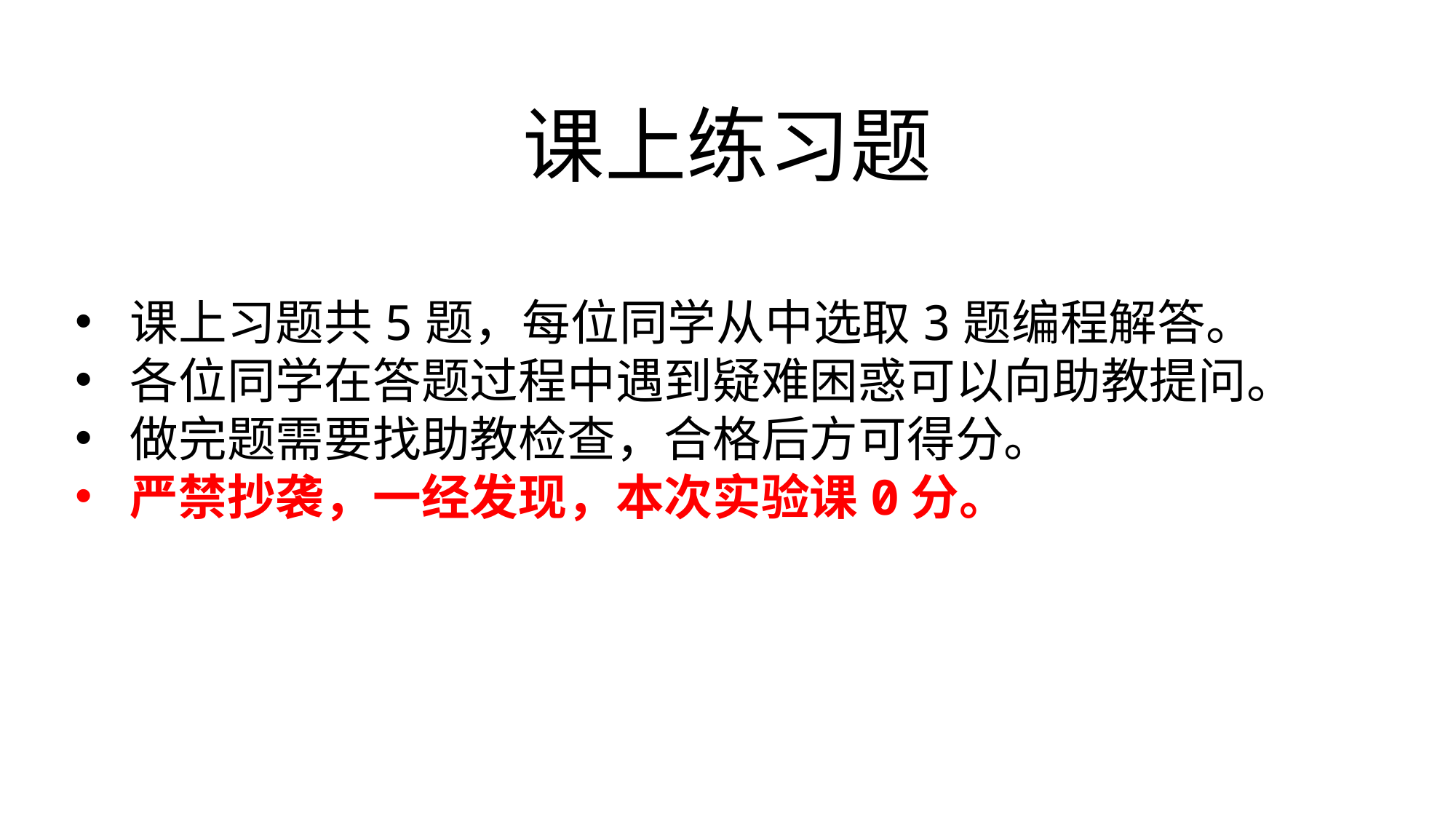

课上练习题
课上习题共5题，每位同学从中选取3题编程解答。
各位同学在答题过程中遇到疑难困惑可以向助教提问。
做完题需要找助教检查，合格后方可得分。
严禁抄袭，一经发现，本次实验课0分。